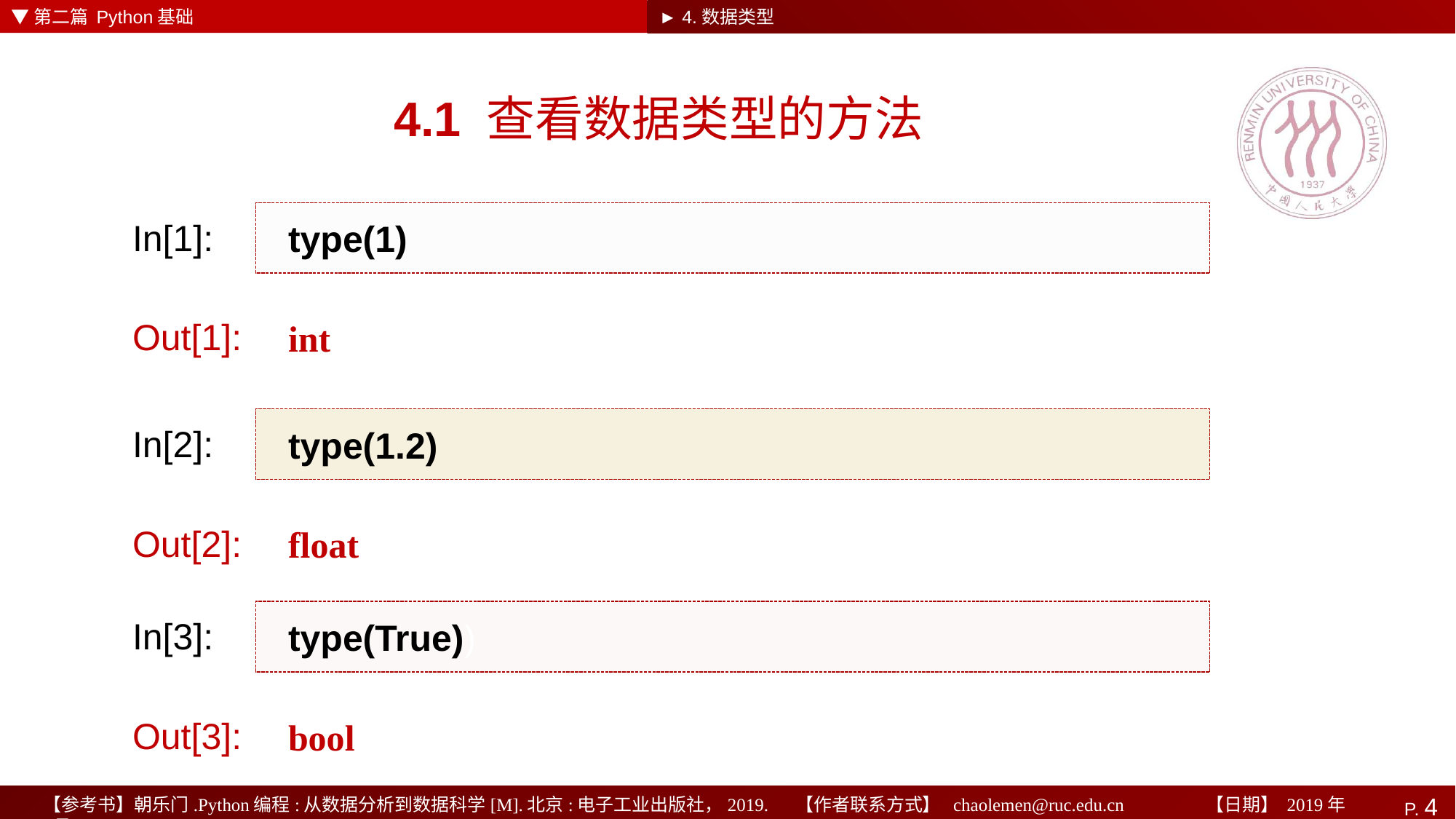

▼第二篇 Python基础
► 4.数据类型
# 4.1 查看数据类型的方法
type(1)
In[1]:
int
Out[1]:
type(1.2)
In[2]:
float
Out[2]:
type(True))
In[3]:
bool
Out[3]: